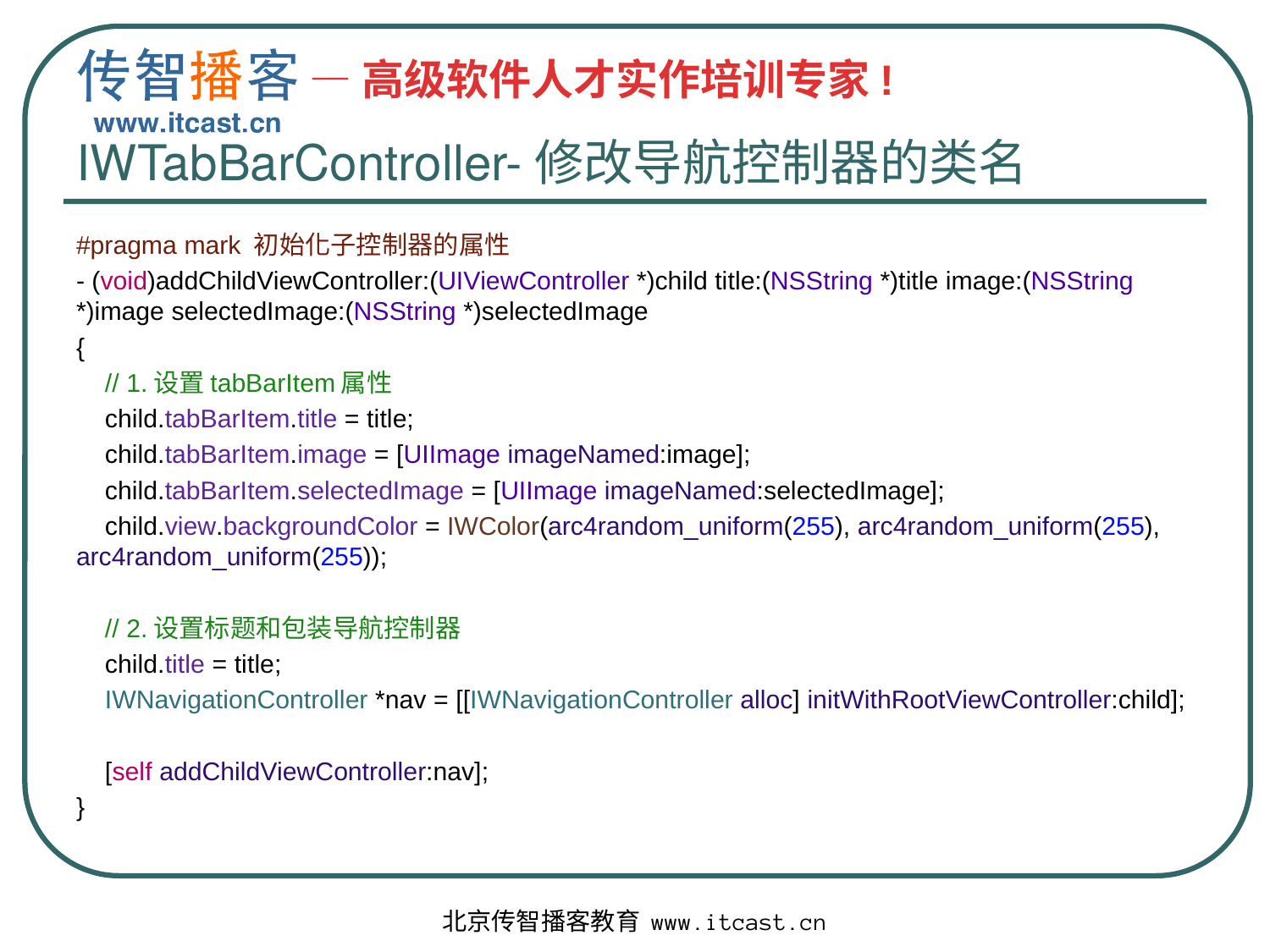

# IWTabBarController-修改导航控制器的类名
#pragma mark 初始化子控制器的属性
- (void)addChildViewController:(UIViewController *)child title:(NSString *)title image:(NSString *)image selectedImage:(NSString *)selectedImage
{
    // 1.设置tabBarItem属性
    child.tabBarItem.title = title;
    child.tabBarItem.image = [UIImage imageNamed:image];
    child.tabBarItem.selectedImage = [UIImage imageNamed:selectedImage];
    child.view.backgroundColor = IWColor(arc4random_uniform(255), arc4random_uniform(255), arc4random_uniform(255));

    // 2.设置标题和包装导航控制器
    child.title = title;
    IWNavigationController *nav = [[IWNavigationController alloc] initWithRootViewController:child];

    [self addChildViewController:nav];
}